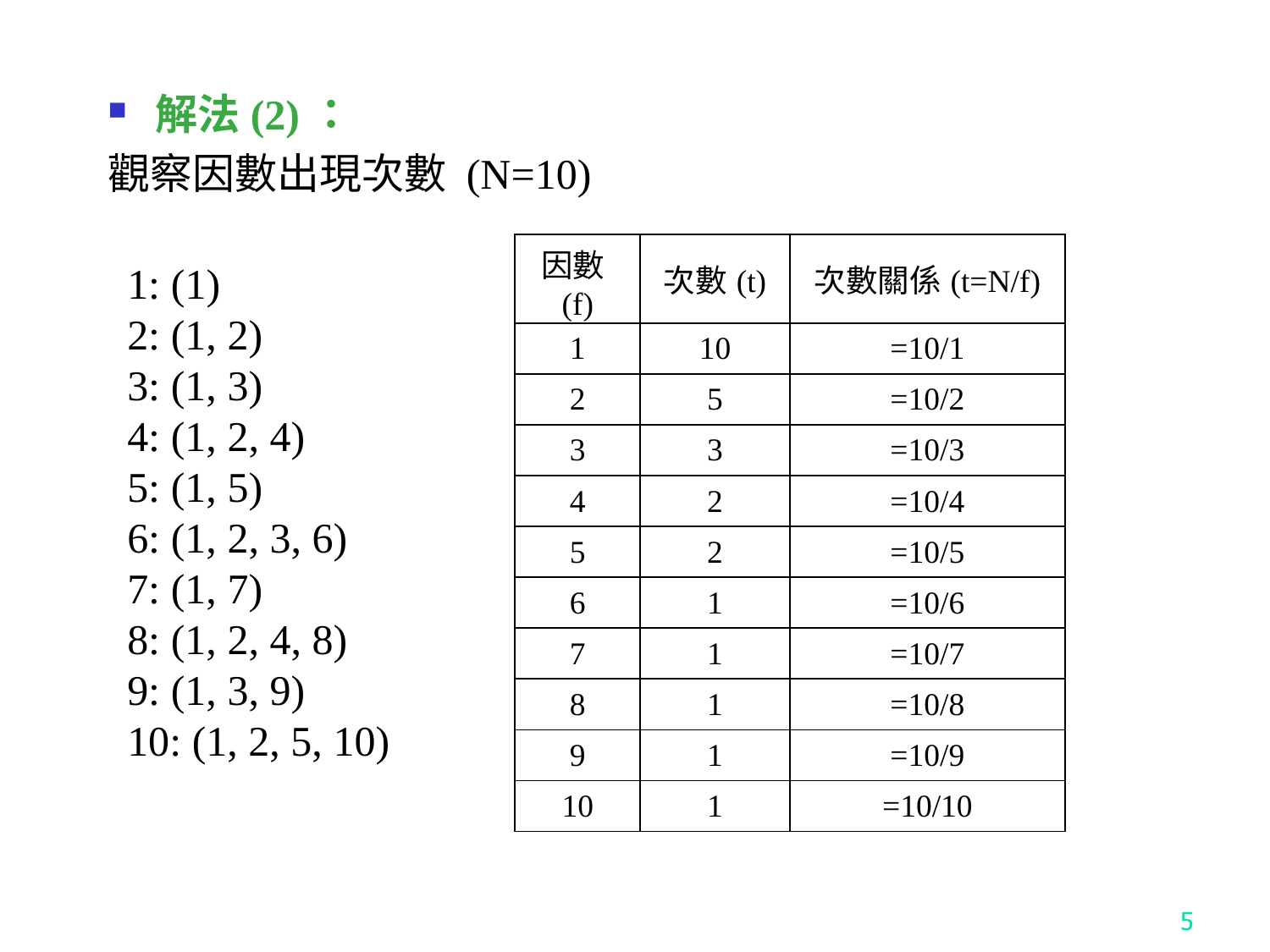

解法(2)：
觀察因數出現次數 (N=10)
| 因數(f) | 次數(t) | 次數關係(t=N/f) |
| --- | --- | --- |
| 1 | 10 | =10/1 |
| 2 | 5 | =10/2 |
| 3 | 3 | =10/3 |
| 4 | 2 | =10/4 |
| 5 | 2 | =10/5 |
| 6 | 1 | =10/6 |
| 7 | 1 | =10/7 |
| 8 | 1 | =10/8 |
| 9 | 1 | =10/9 |
| 10 | 1 | =10/10 |
1: (1)
2: (1, 2)
3: (1, 3)
4: (1, 2, 4)
5: (1, 5)
6: (1, 2, 3, 6)
7: (1, 7)
8: (1, 2, 4, 8)
9: (1, 3, 9)
10: (1, 2, 5, 10)
5